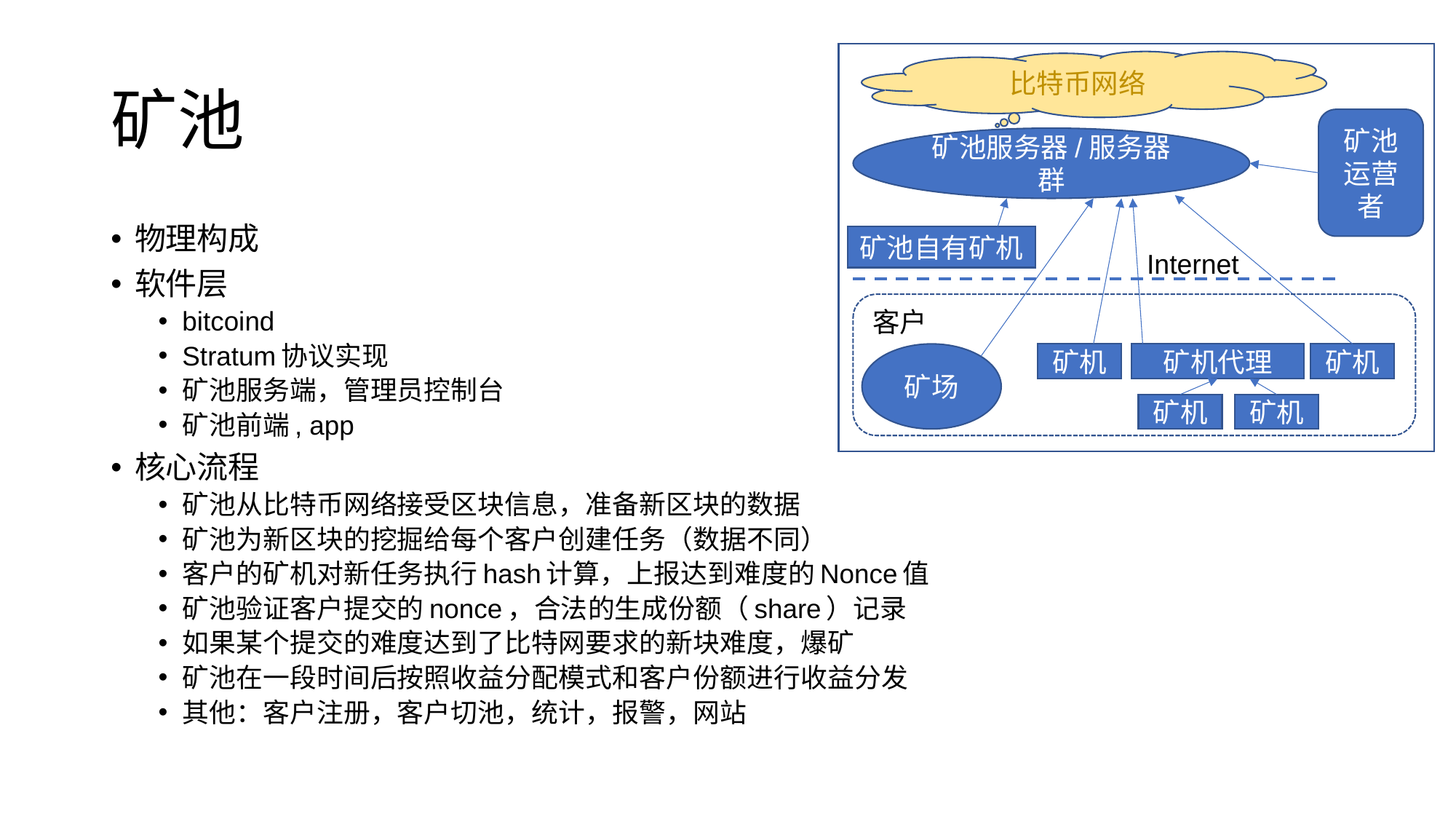

# 矿池

比特币网络
矿池运营者
矿池服务器/服务器群
矿池自有矿机
Internet

客户
矿场
矿机
矿机代理
矿机
矿机
矿机
物理构成
软件层
bitcoind
Stratum协议实现
矿池服务端，管理员控制台
矿池前端, app
核心流程
矿池从比特币网络接受区块信息，准备新区块的数据
矿池为新区块的挖掘给每个客户创建任务（数据不同）
客户的矿机对新任务执行hash计算，上报达到难度的Nonce值
矿池验证客户提交的nonce，合法的生成份额（share）记录
如果某个提交的难度达到了比特网要求的新块难度，爆矿
矿池在一段时间后按照收益分配模式和客户份额进行收益分发
其他：客户注册，客户切池，统计，报警，网站